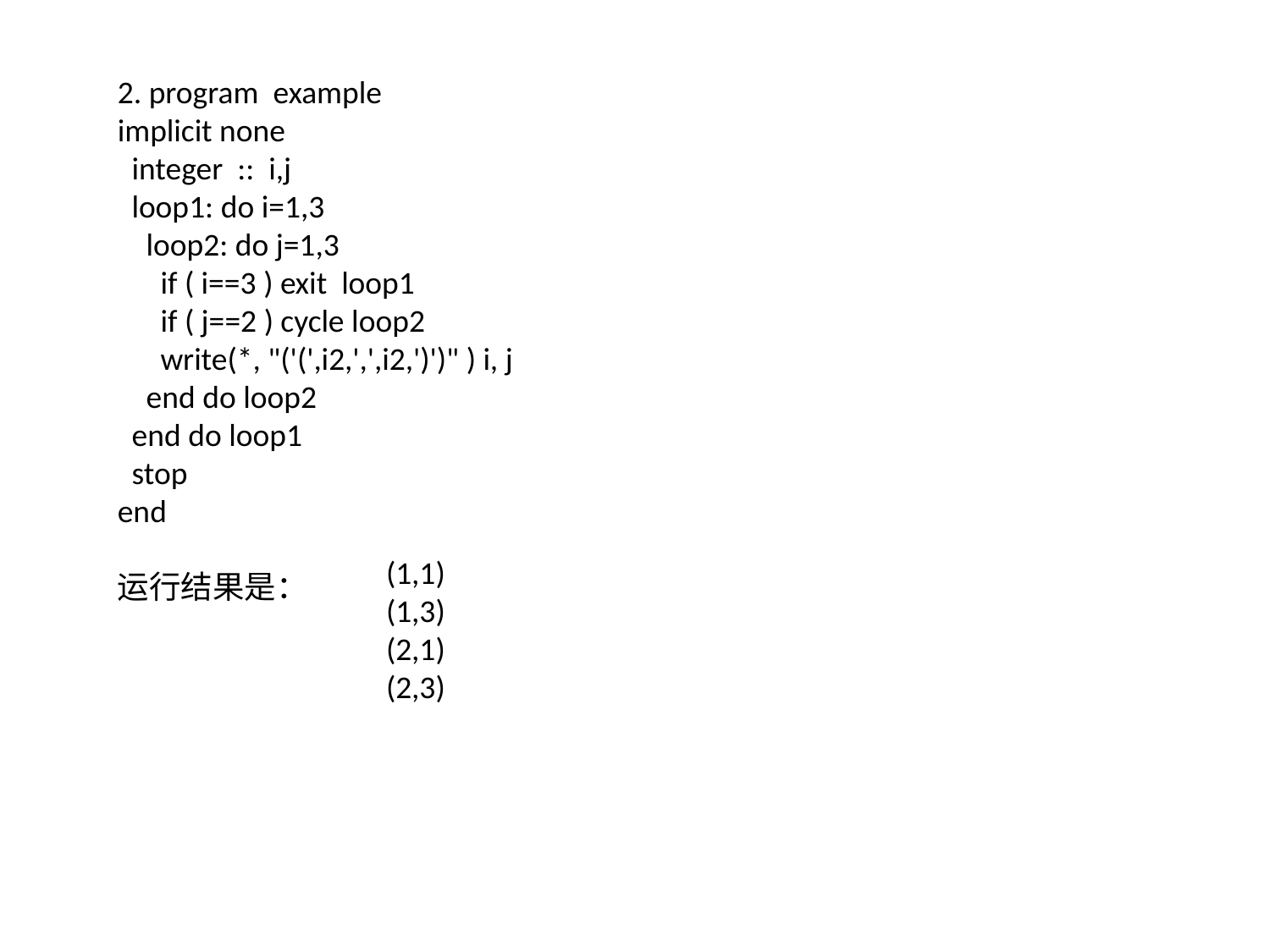

2. program  example
implicit none
  integer  ::  i,j
  loop1: do i=1,3
    loop2: do j=1,3
      if ( i==3 ) exit  loop1
      if ( j==2 ) cycle loop2
      write(*, "('(',i2,',',i2,')')" ) i, j
    end do loop2
  end do loop1
  stop
end

运行结果是：
    (1,1)
    (1,3)
    (2,1)
    (2,3)